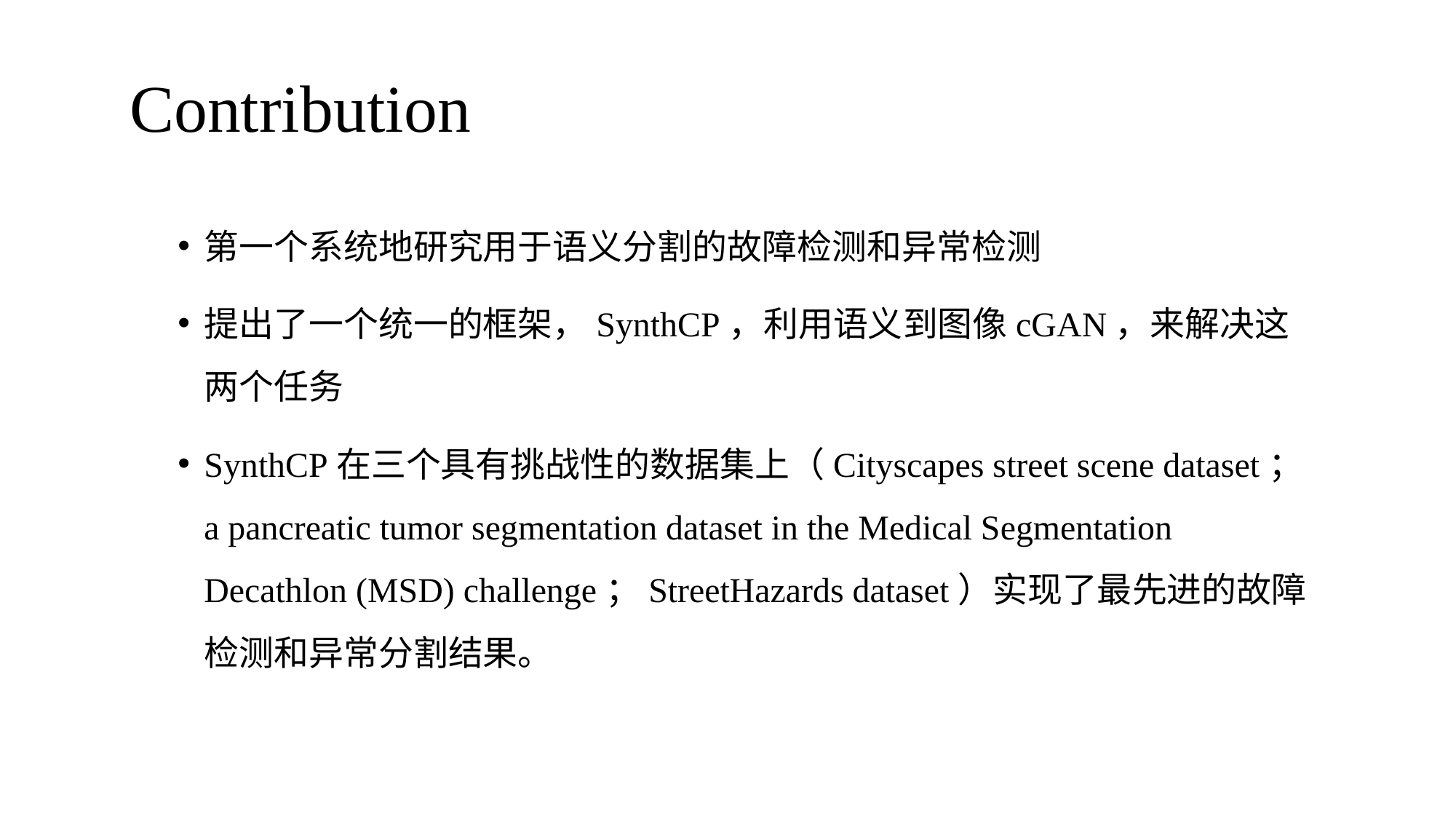

# Contribution
第一个系统地研究用于语义分割的故障检测和异常检测
提出了一个统一的框架，SynthCP，利用语义到图像cGAN，来解决这两个任务
SynthCP在三个具有挑战性的数据集上（Cityscapes street scene dataset；a pancreatic tumor segmentation dataset in the Medical Segmentation Decathlon (MSD) challenge；StreetHazards dataset）实现了最先进的故障检测和异常分割结果。